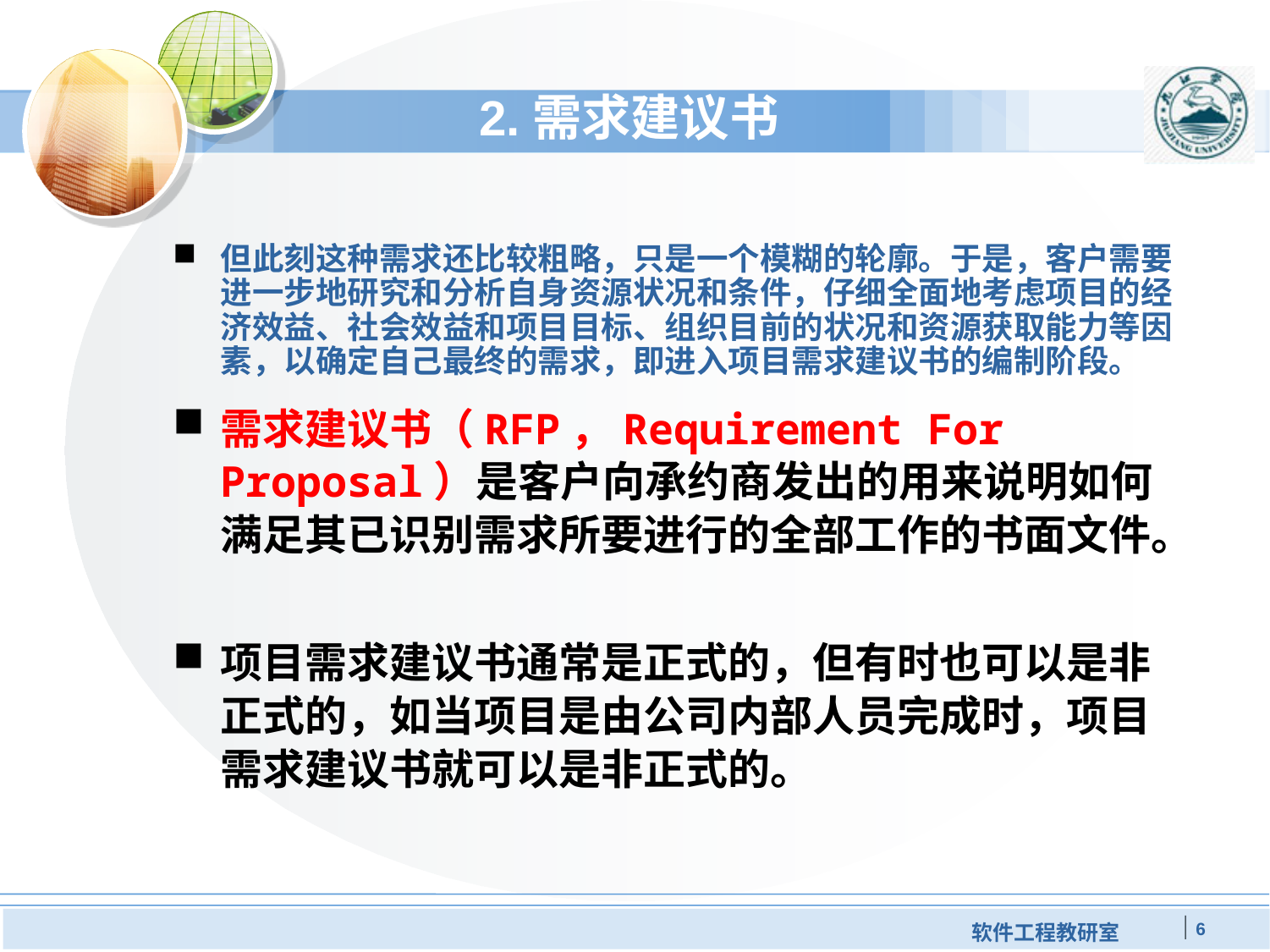

# 2.需求建议书
但此刻这种需求还比较粗略，只是一个模糊的轮廓。于是，客户需要进一步地研究和分析自身资源状况和条件，仔细全面地考虑项目的经济效益、社会效益和项目目标、组织目前的状况和资源获取能力等因素，以确定自己最终的需求，即进入项目需求建议书的编制阶段。
需求建议书（RFP，Requirement For Proposal）是客户向承约商发出的用来说明如何满足其已识别需求所要进行的全部工作的书面文件。
项目需求建议书通常是正式的，但有时也可以是非正式的，如当项目是由公司内部人员完成时，项目需求建议书就可以是非正式的。